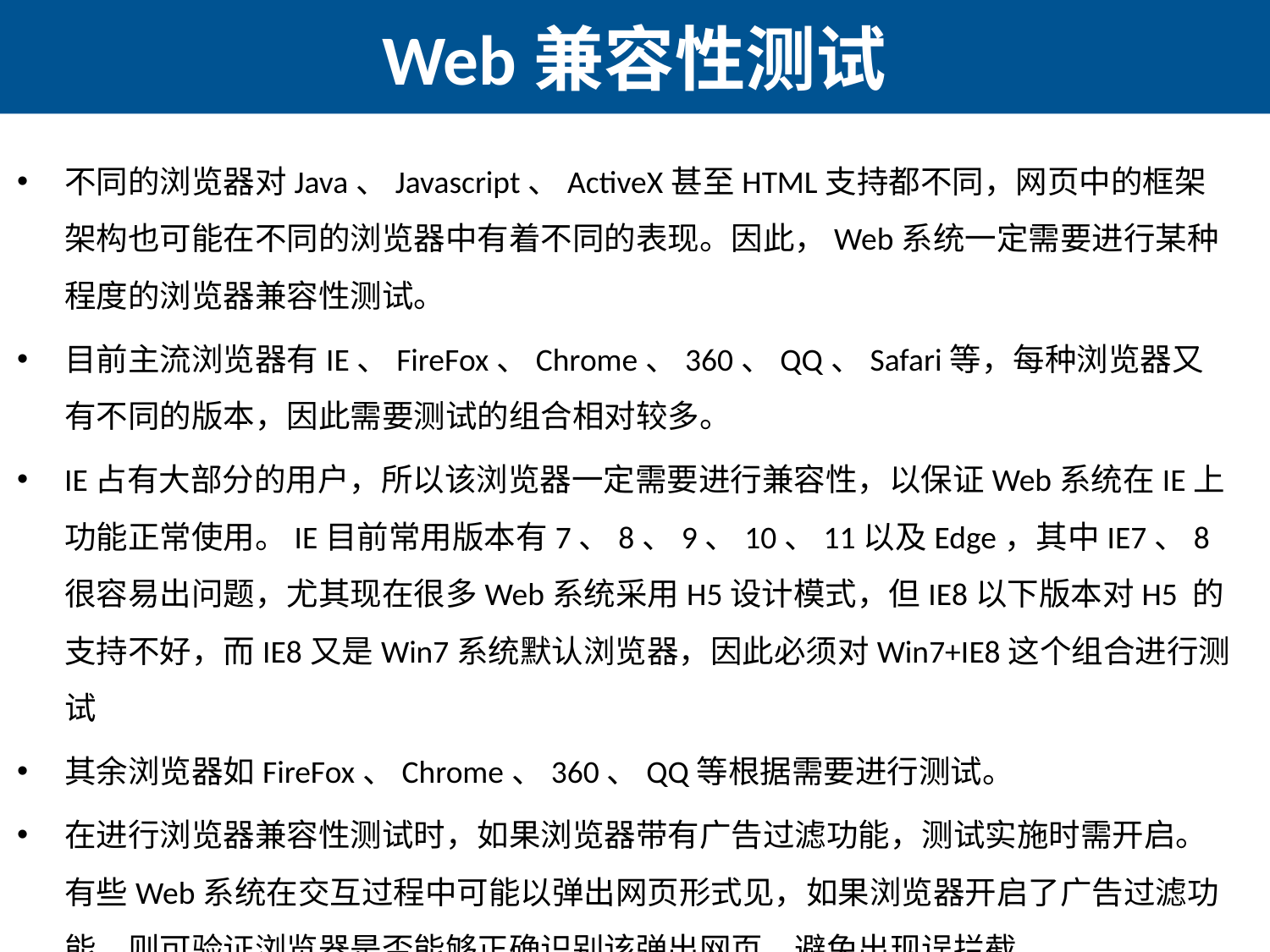

# Web兼容性测试
不同的浏览器对Java、Javascript、ActiveX甚至HTML支持都不同，网页中的框架架构也可能在不同的浏览器中有着不同的表现。因此，Web系统一定需要进行某种程度的浏览器兼容性测试。
目前主流浏览器有IE、FireFox、Chrome、360、QQ、Safari等，每种浏览器又有不同的版本，因此需要测试的组合相对较多。
IE占有大部分的用户，所以该浏览器一定需要进行兼容性，以保证Web系统在IE上功能正常使用。IE目前常用版本有7、8、9、10、11以及Edge，其中IE7、8很容易出问题，尤其现在很多Web系统采用H5设计模式，但IE8以下版本对H5 的支持不好，而IE8又是Win7系统默认浏览器，因此必须对Win7+IE8这个组合进行测试
其余浏览器如FireFox、Chrome、360、QQ等根据需要进行测试。
在进行浏览器兼容性测试时，如果浏览器带有广告过滤功能，测试实施时需开启。有些Web系统在交互过程中可能以弹出网页形式见，如果浏览器开启了广告过滤功能，则可验证浏览器是否能够正确识别该弹出网页，避免出现误拦截。